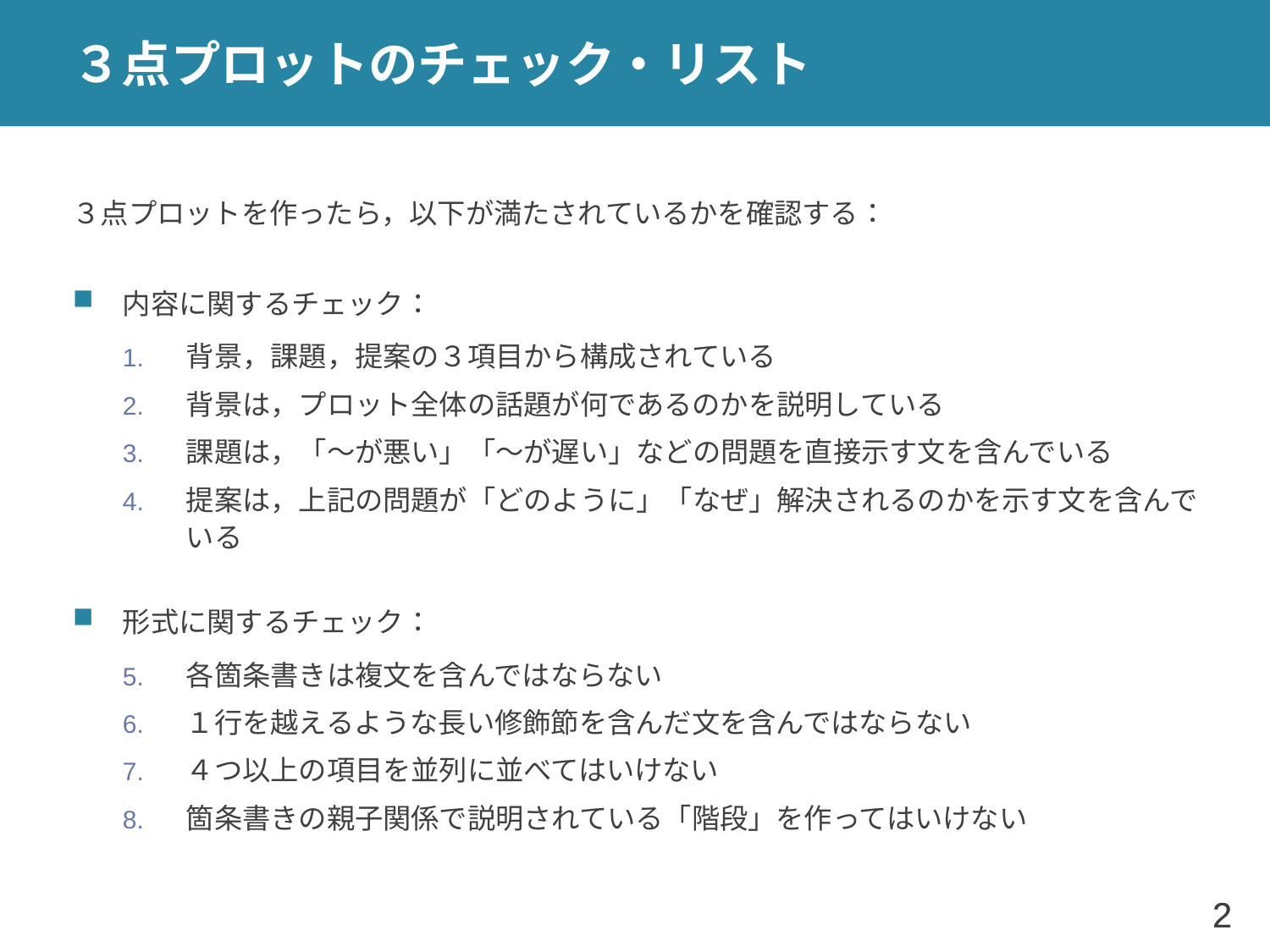

# ３点プロットのチェック・リスト
３点プロットを作ったら，以下が満たされているかを確認する：
内容に関するチェック：
背景，課題，提案の３項目から構成されている
背景は，プロット全体の話題が何であるのかを説明している
課題は，「～が悪い」「～が遅い」などの問題を直接示す文を含んでいる
提案は，上記の問題が「どのように」「なぜ」解決されるのかを示す文を含んでいる
形式に関するチェック：
各箇条書きは複文を含んではならない
１行を越えるような長い修飾節を含んだ文を含んではならない
４つ以上の項目を並列に並べてはいけない
箇条書きの親子関係で説明されている「階段」を作ってはいけない